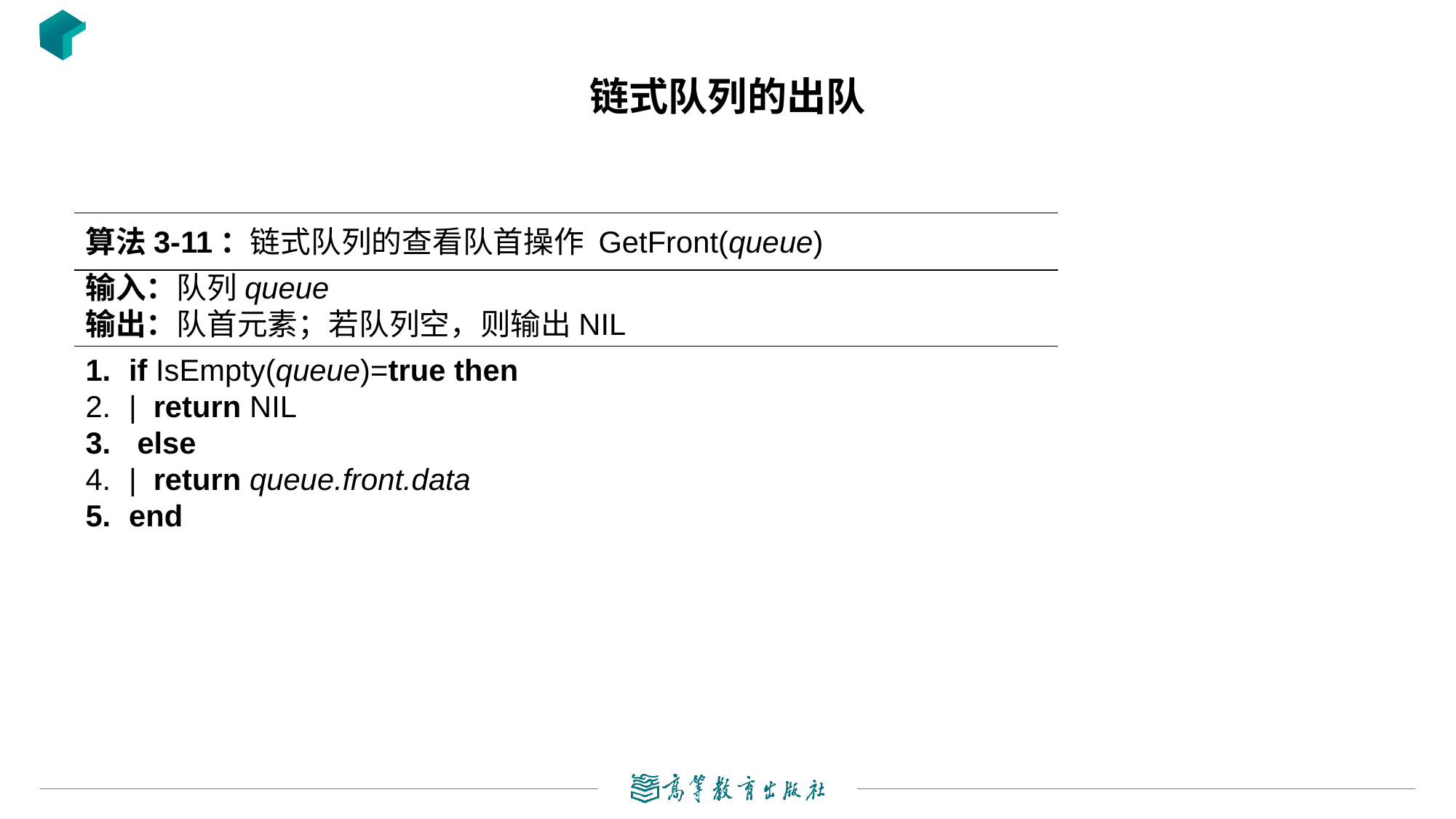

# 链式队列的出队

算法3-11：链式队列的查看队首操作 GetFront(queue)
输入：队列queue
输出：队首元素；若队列空，则输出NIL
if IsEmpty(queue)=true then
|  return NIL
 else
|  return queue.front.data
end